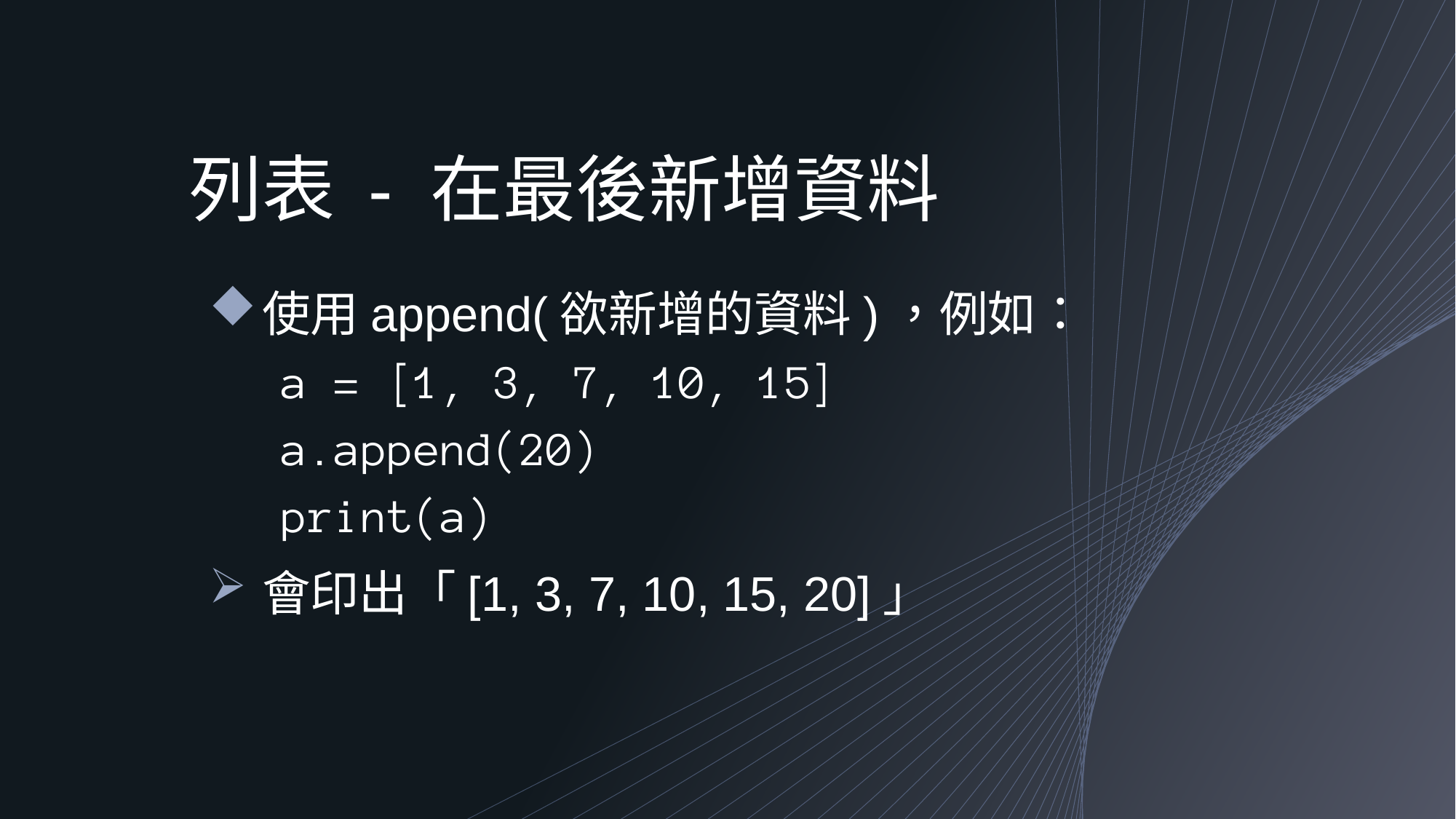

# 列表 - 在最後新增資料
使用append(欲新增的資料)，例如：
a = [1, 3, 7, 10, 15]
a.append(20)
print(a)
會印出「[1, 3, 7, 10, 15, 20]」